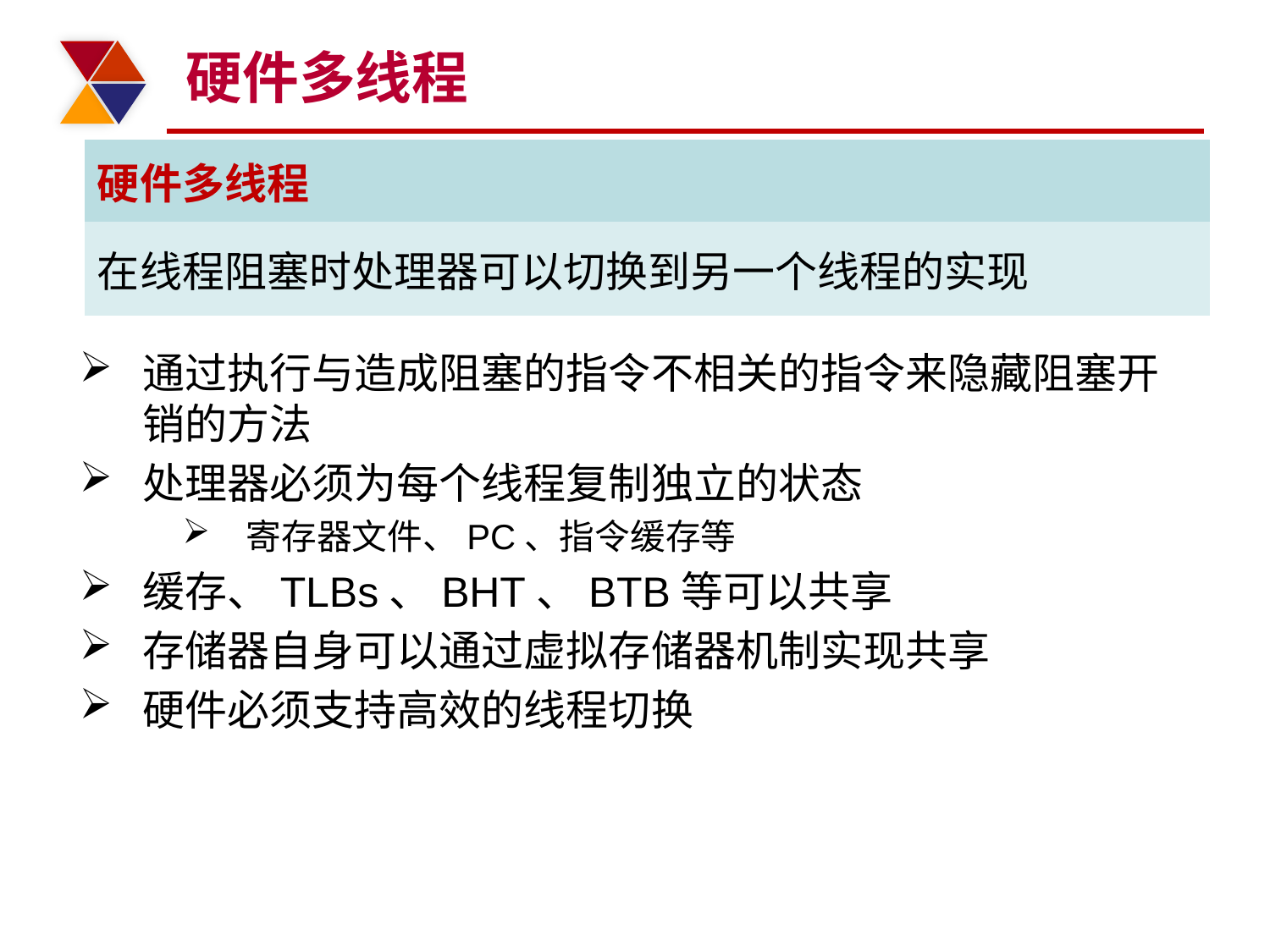

# 硬件多线程
| 硬件多线程 |
| --- |
| 在线程阻塞时处理器可以切换到另一个线程的实现 |
通过执行与造成阻塞的指令不相关的指令来隐藏阻塞开销的方法
处理器必须为每个线程复制独立的状态
寄存器文件、PC、指令缓存等
缓存、TLBs、BHT、BTB等可以共享
存储器自身可以通过虚拟存储器机制实现共享
硬件必须支持高效的线程切换